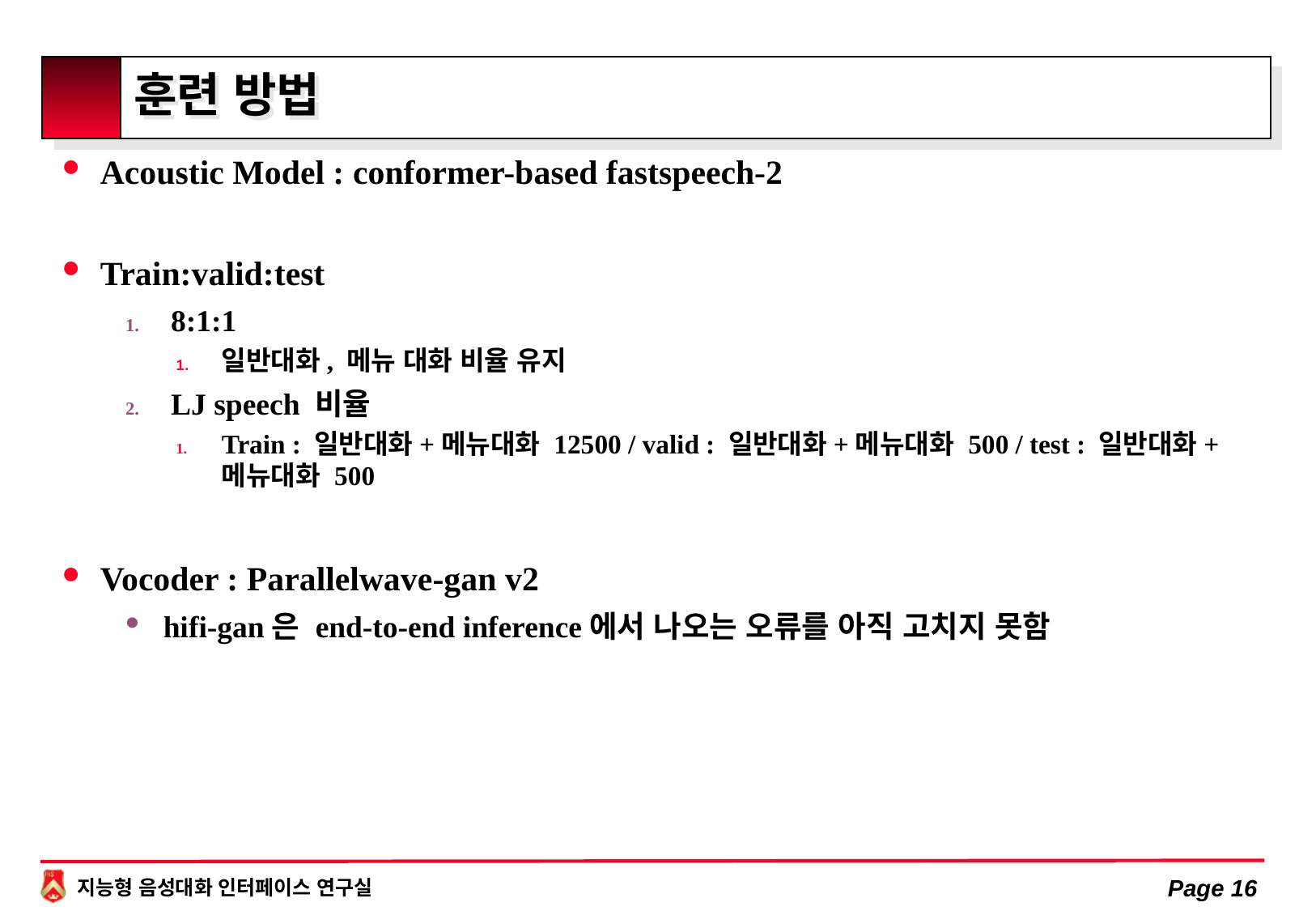

# 훈련 방법
Acoustic Model : conformer-based fastspeech-2

Train:valid:test
8:1:1
일반대화, 메뉴 대화 비율 유지
LJ speech 비율
Train : 일반대화+메뉴대화 12500 / valid : 일반대화+메뉴대화 500 / test : 일반대화+메뉴대화 500

Vocoder : Parallelwave-gan v2
hifi-gan은 end-to-end inference에서 나오는 오류를 아직 고치지 못함

Page 16